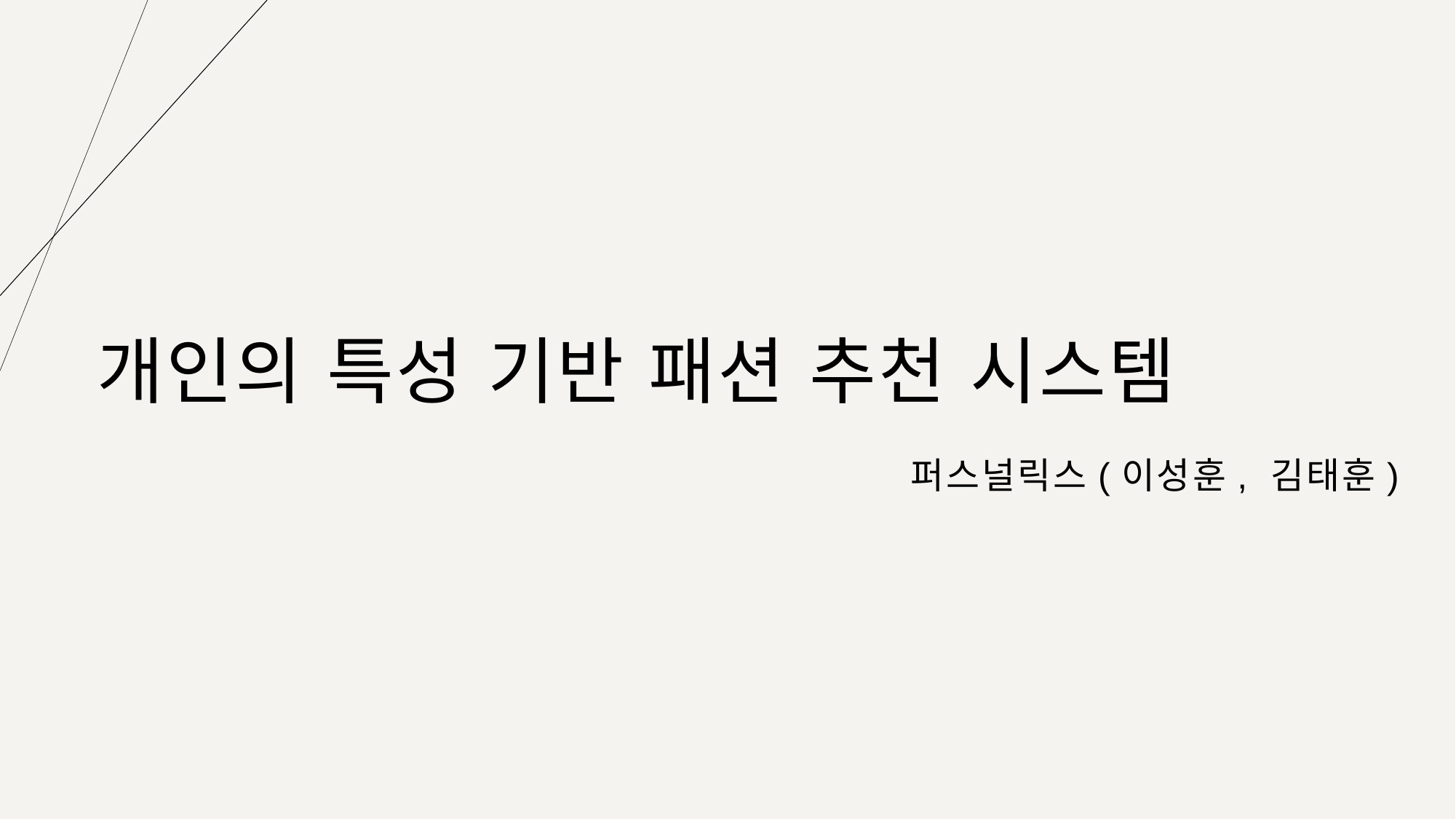

# 개인의 특성 기반 패션 추천 시스템
퍼스널릭스(이성훈, 김태훈)